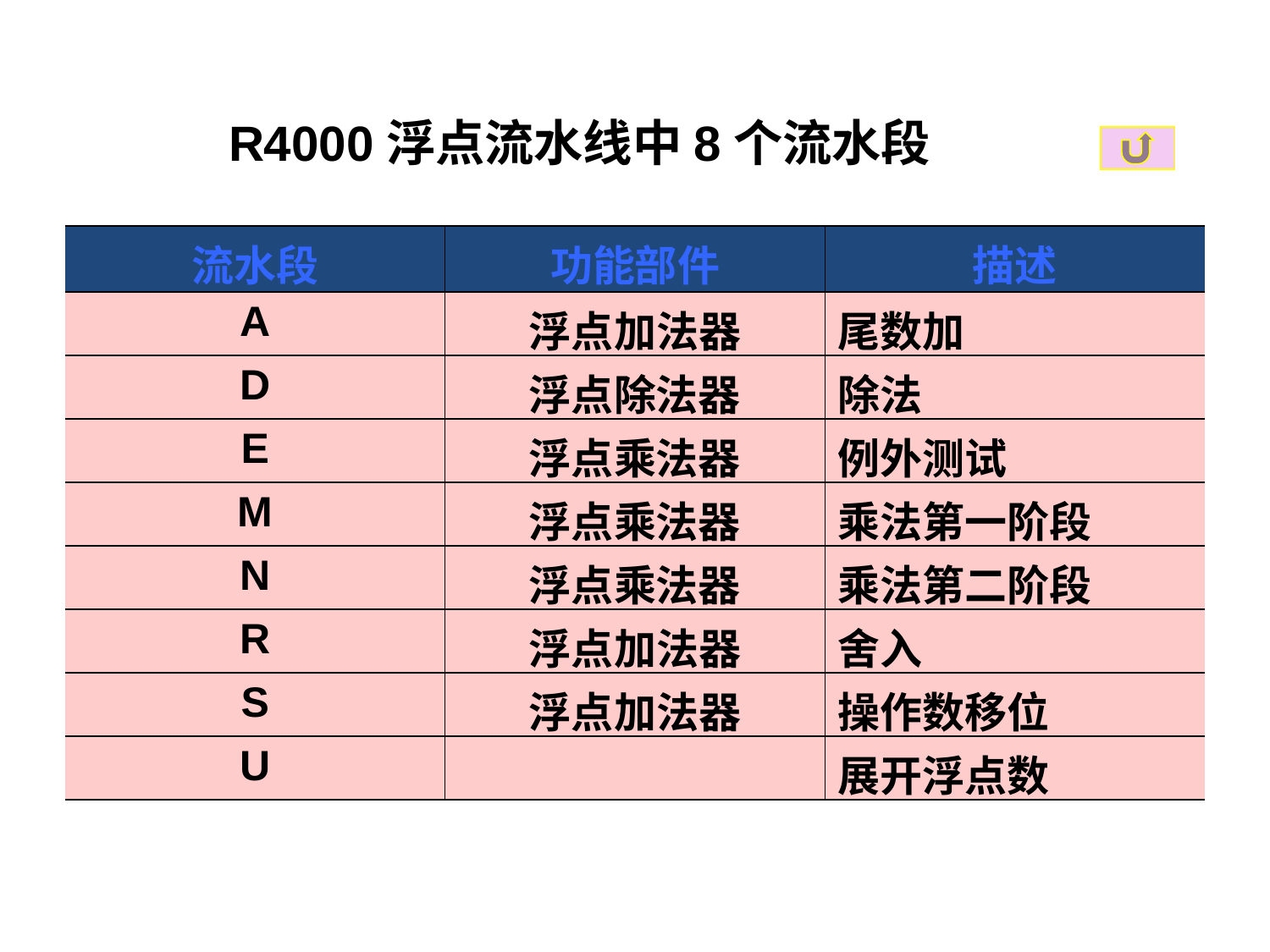

R4000浮点流水线中8个流水段

| 流水段 | 功能部件 | 描述 |
| --- | --- | --- |
| A | 浮点加法器 | 尾数加 |
| D | 浮点除法器 | 除法 |
| E | 浮点乘法器 | 例外测试 |
| M | 浮点乘法器 | 乘法第一阶段 |
| N | 浮点乘法器 | 乘法第二阶段 |
| R | 浮点加法器 | 舍入 |
| S | 浮点加法器 | 操作数移位 |
| U |  | 展开浮点数 |